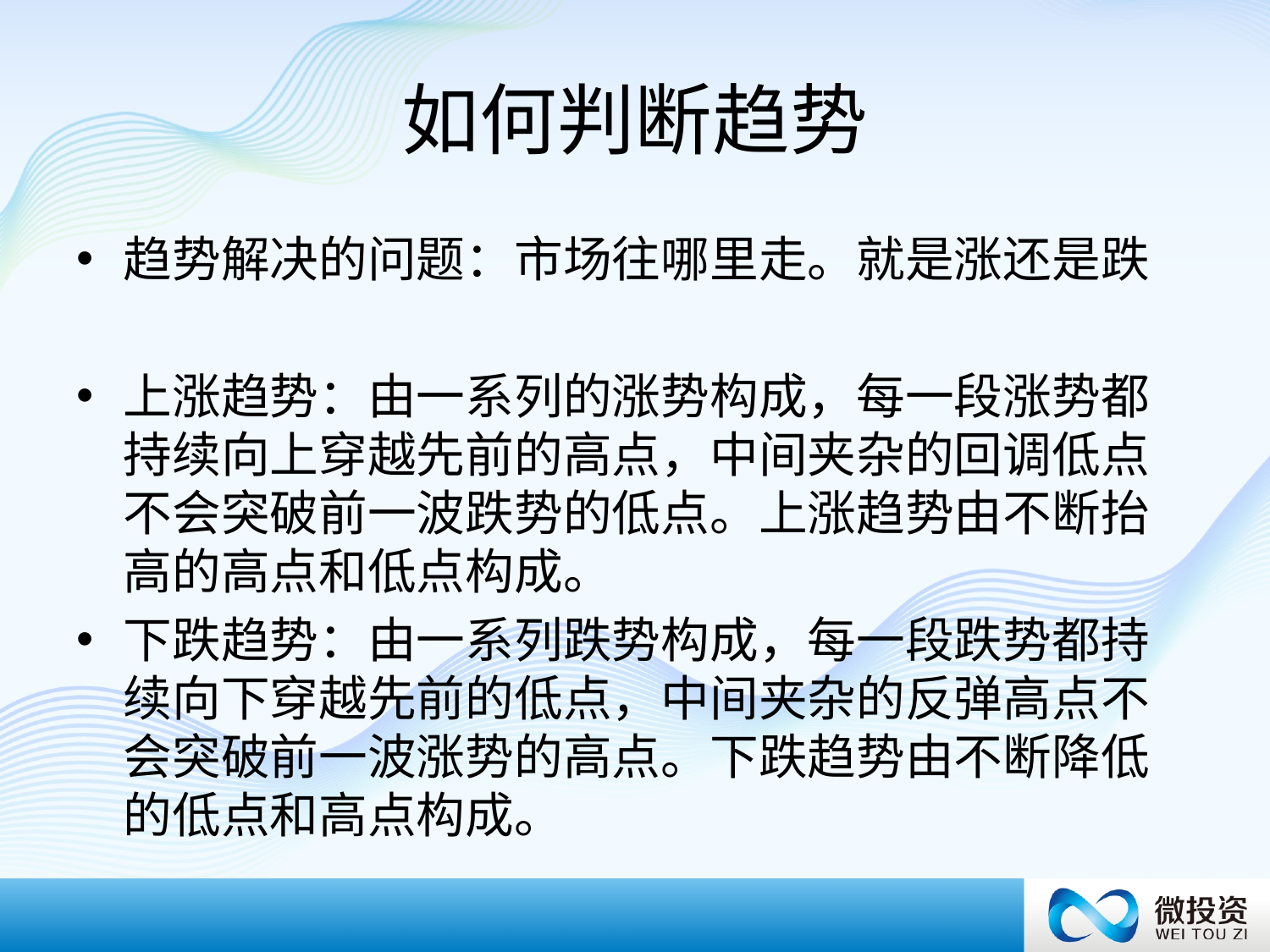

# 如何判断趋势
趋势解决的问题：市场往哪里走。就是涨还是跌

上涨趋势：由一系列的涨势构成，每一段涨势都持续向上穿越先前的高点，中间夹杂的回调低点不会突破前一波跌势的低点。上涨趋势由不断抬高的高点和低点构成。
下跌趋势：由一系列跌势构成，每一段跌势都持续向下穿越先前的低点，中间夹杂的反弹高点不会突破前一波涨势的高点。下跌趋势由不断降低的低点和高点构成。